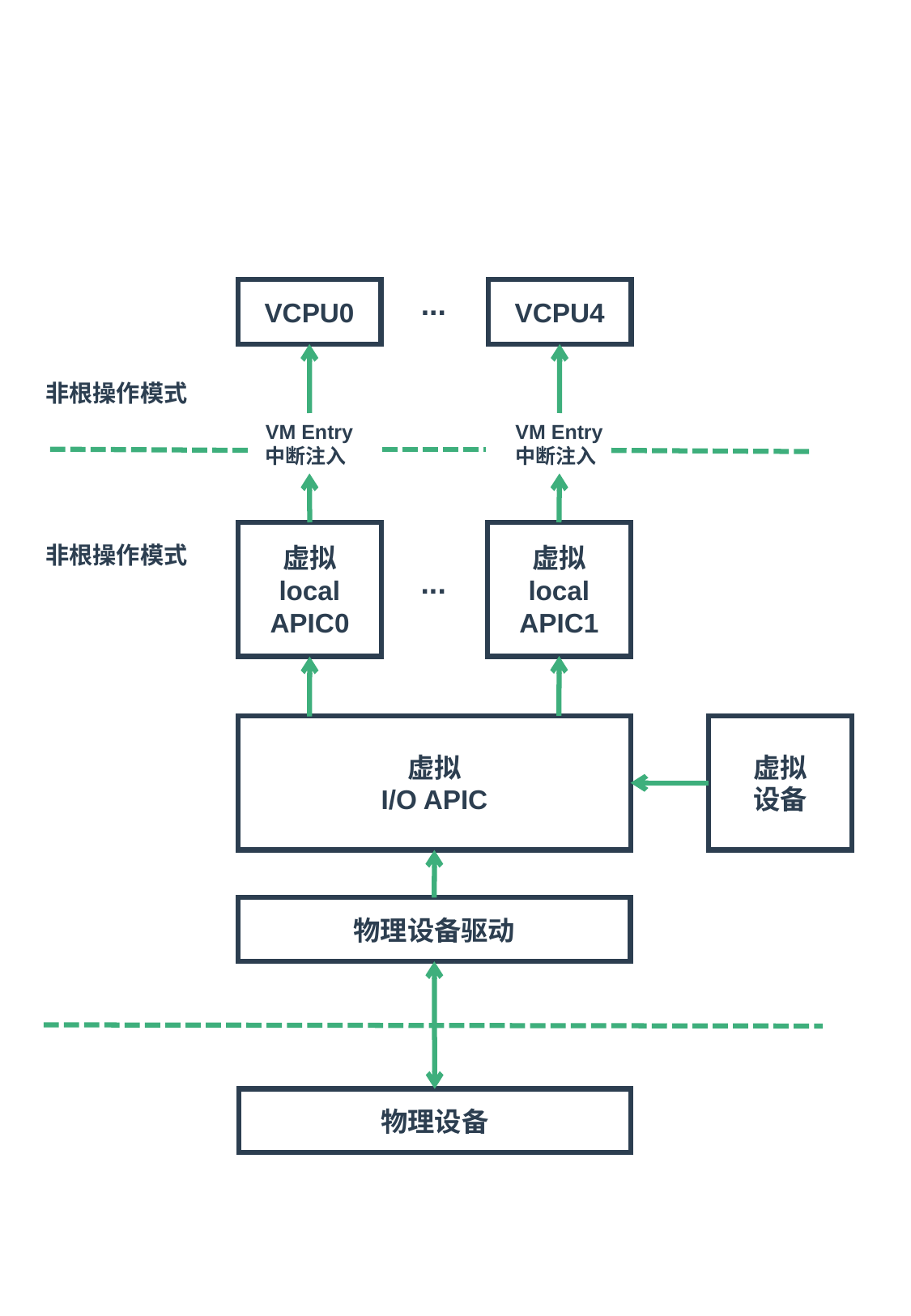

VCPU0
...
VCPU4
非根操作模式
VM Entry
中断注入
VM Entry
中断注入
虚拟
local APIC0
虚拟
local APIC1
非根操作模式
...
虚拟
I/O APIC
虚拟
设备
物理设备驱动
物理设备